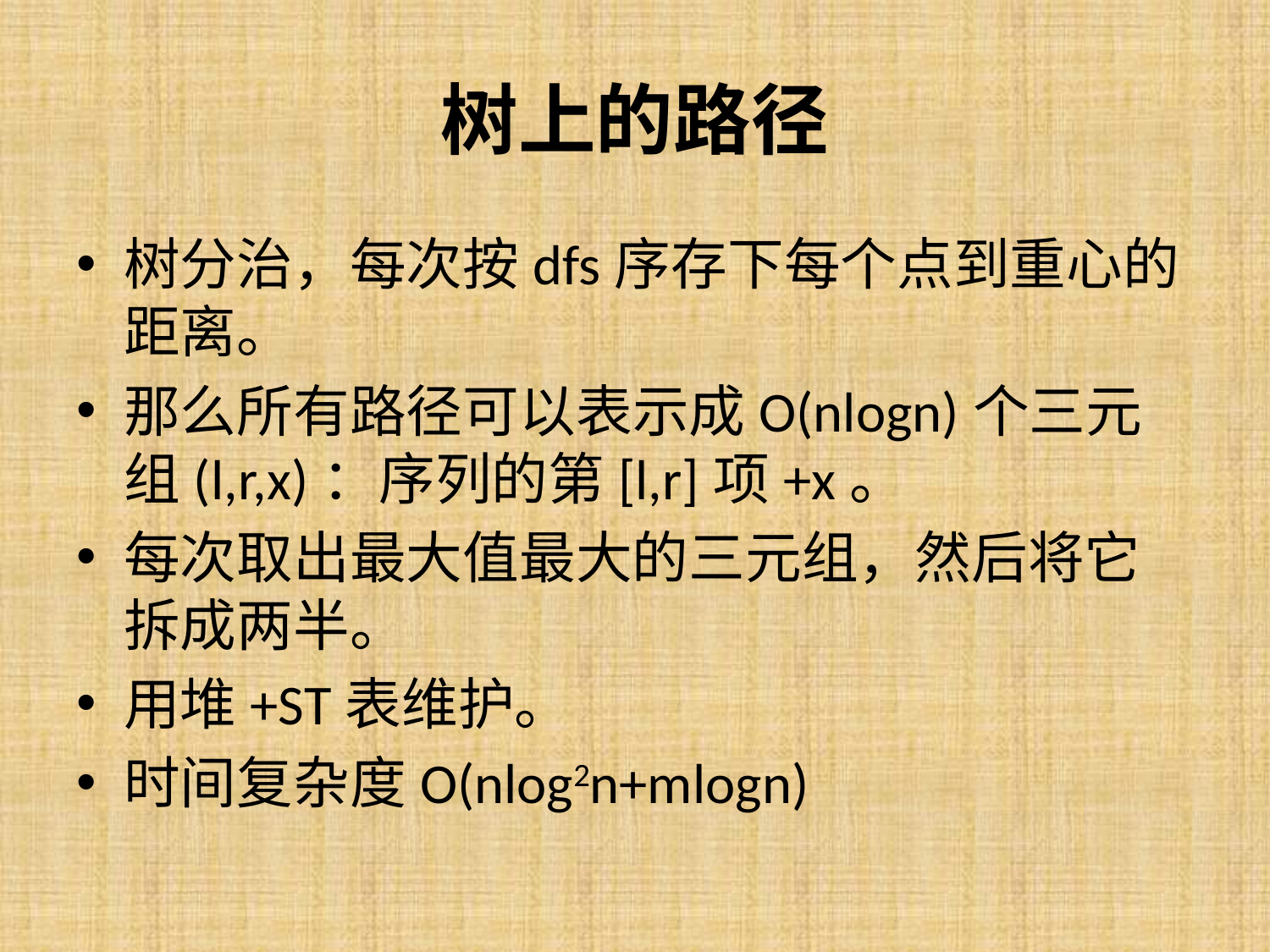

# 树上的路径
树分治，每次按dfs序存下每个点到重心的距离。
那么所有路径可以表示成O(nlogn)个三元组(l,r,x)：序列的第[l,r]项+x。
每次取出最大值最大的三元组，然后将它拆成两半。
用堆+ST表维护。
时间复杂度O(nlog2n+mlogn)